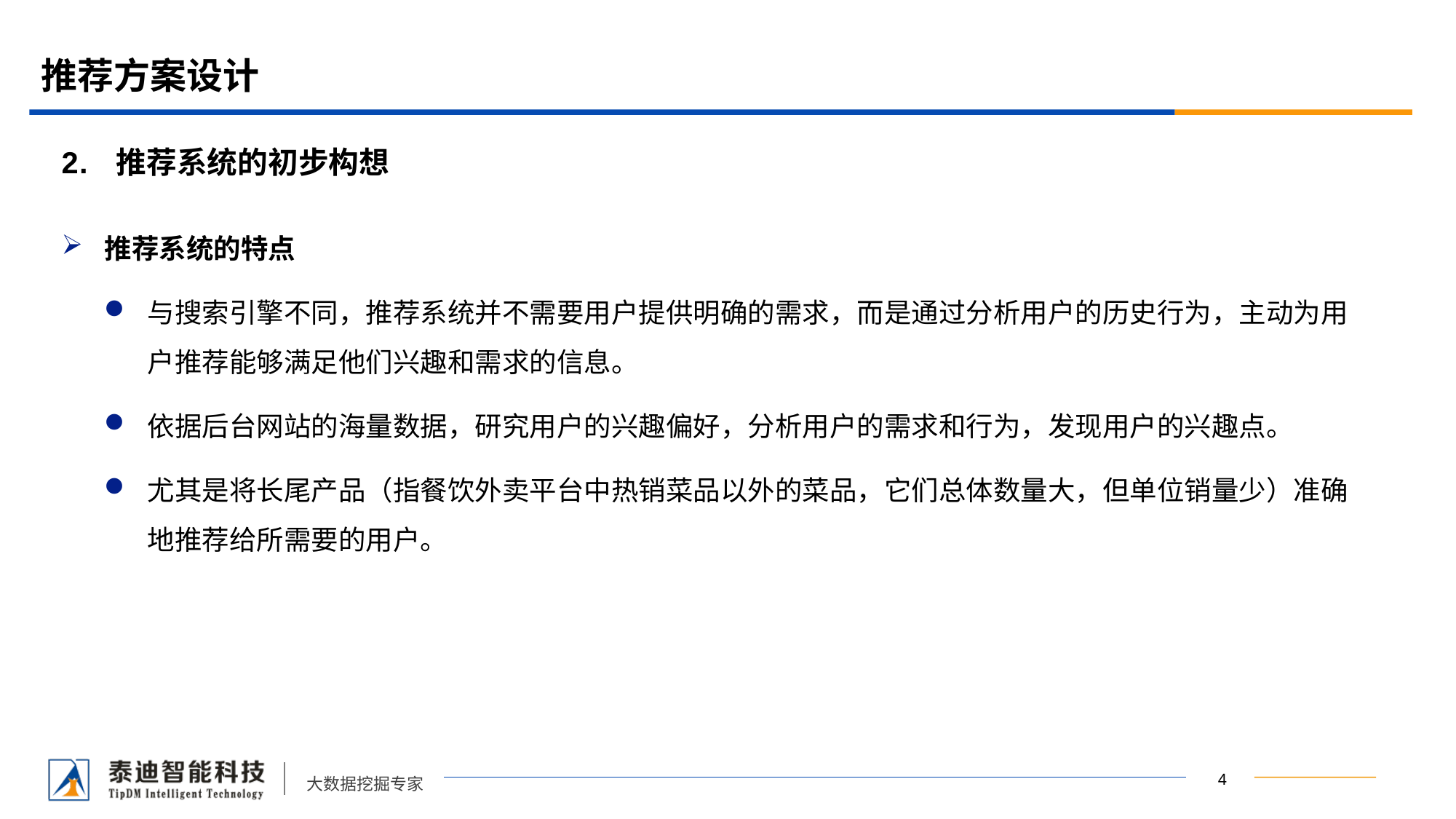

# 推荐方案设计
推荐系统的初步构想
推荐系统的特点
与搜索引擎不同，推荐系统并不需要用户提供明确的需求，而是通过分析用户的历史行为，主动为用户推荐能够满足他们兴趣和需求的信息。
依据后台网站的海量数据，研究用户的兴趣偏好，分析用户的需求和行为，发现用户的兴趣点。
尤其是将长尾产品（指餐饮外卖平台中热销菜品以外的菜品，它们总体数量大，但单位销量少）准确地推荐给所需要的用户。